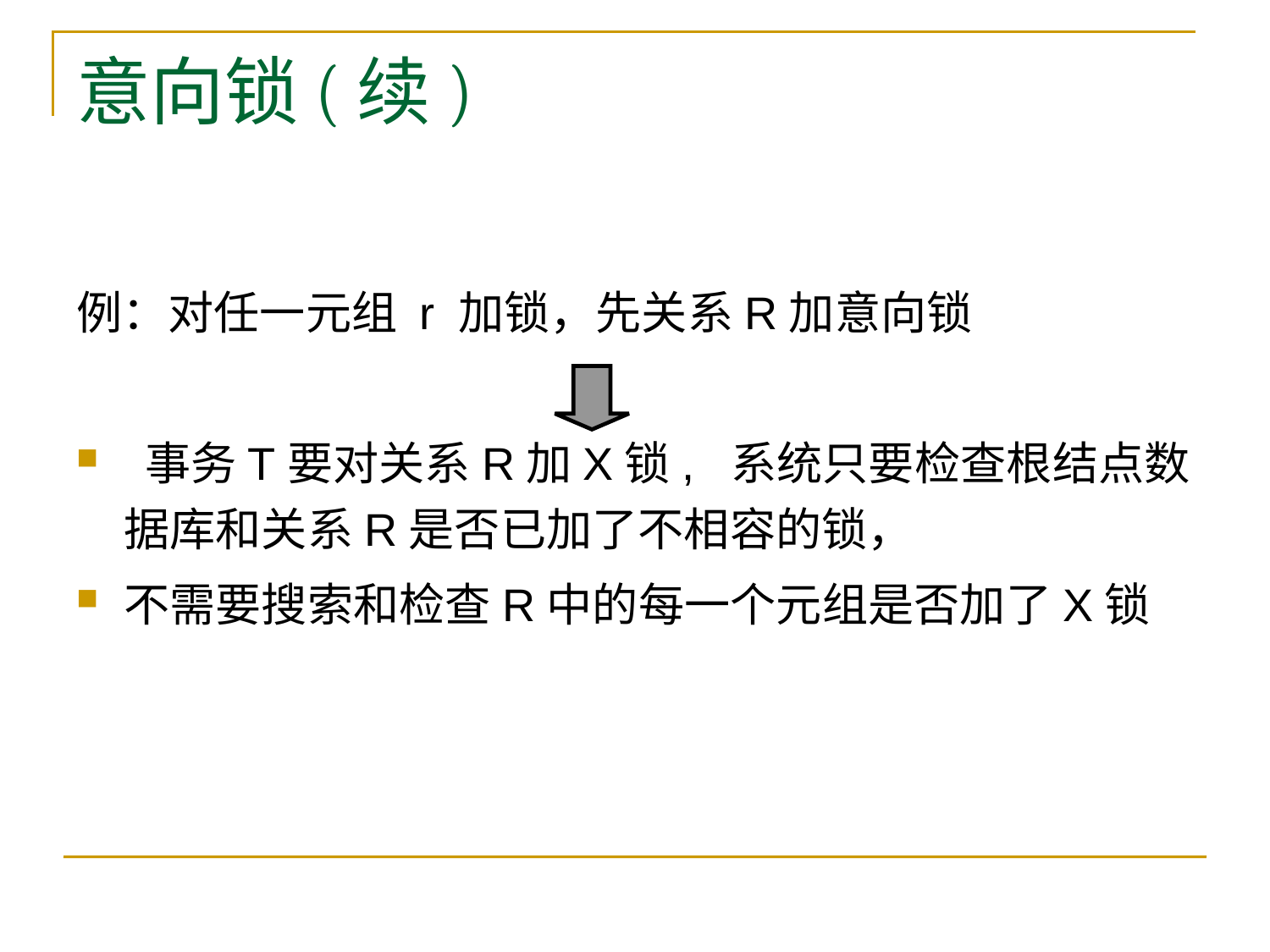

# 意向锁(续)

例：对任一元组 r 加锁，先关系R加意向锁

 事务T要对关系R加X锁,  系统只要检查根结点数据库和关系R是否已加了不相容的锁，
不需要搜索和检查R中的每一个元组是否加了X锁